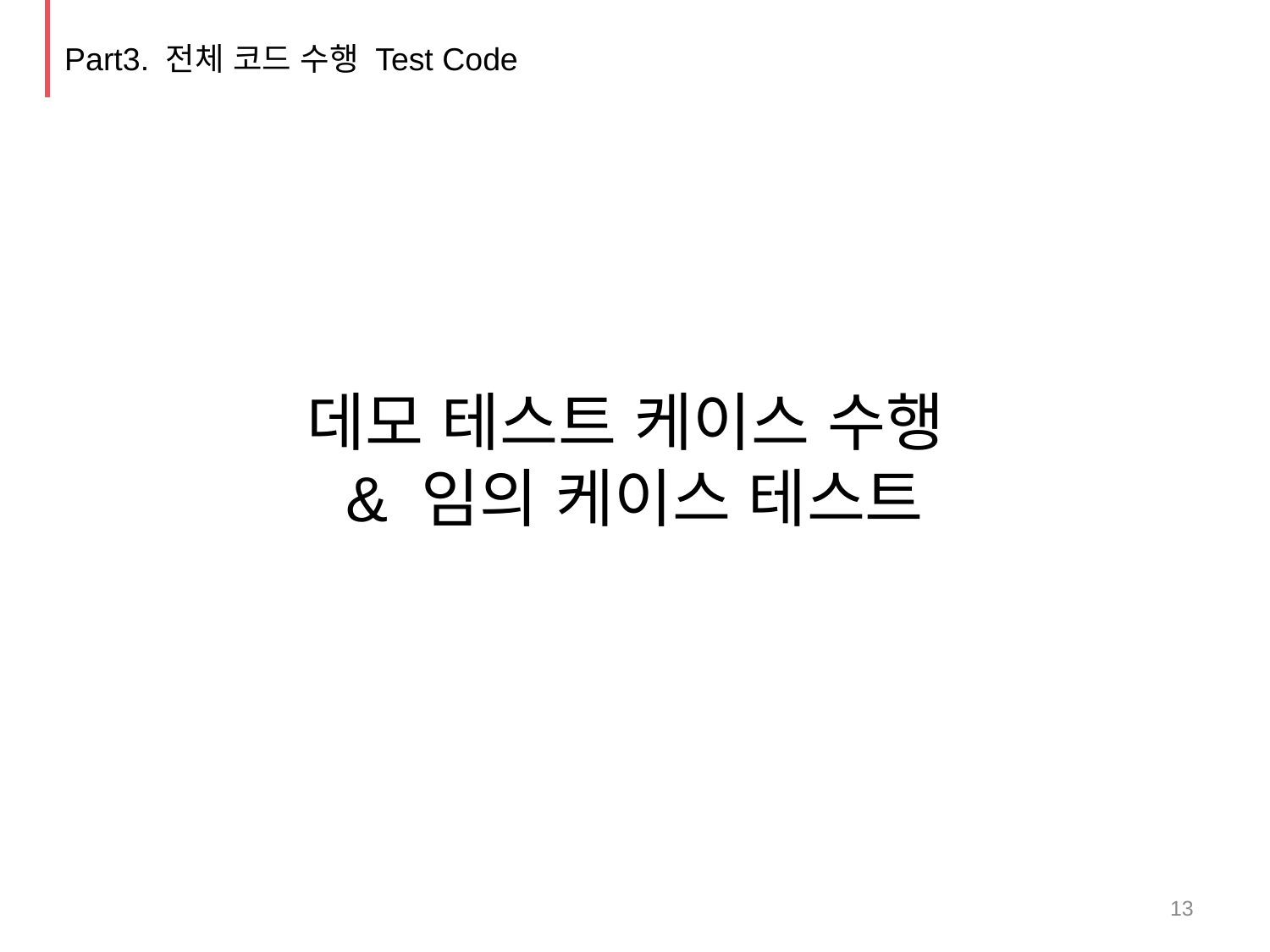

Part3. 전체 코드 수행 Test Code

데모 테스트 케이스 수행
& 임의 케이스 테스트
13